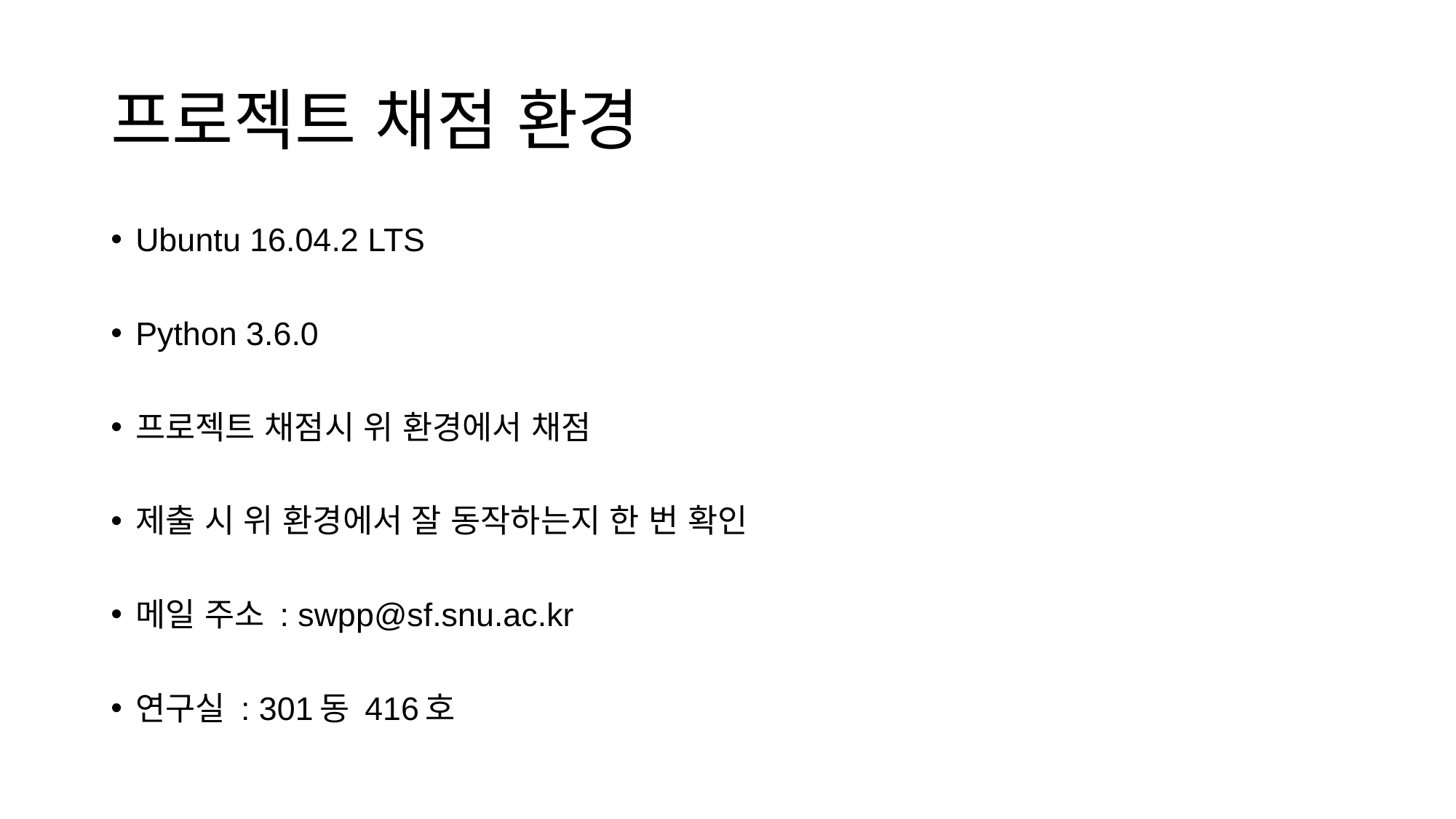

# 프로젝트 채점 환경
Ubuntu 16.04.2 LTS

Python 3.6.0

프로젝트 채점시 위 환경에서 채점

제출 시 위 환경에서 잘 동작하는지 한 번 확인

메일 주소 : swpp@sf.snu.ac.kr

연구실 : 301동 416호